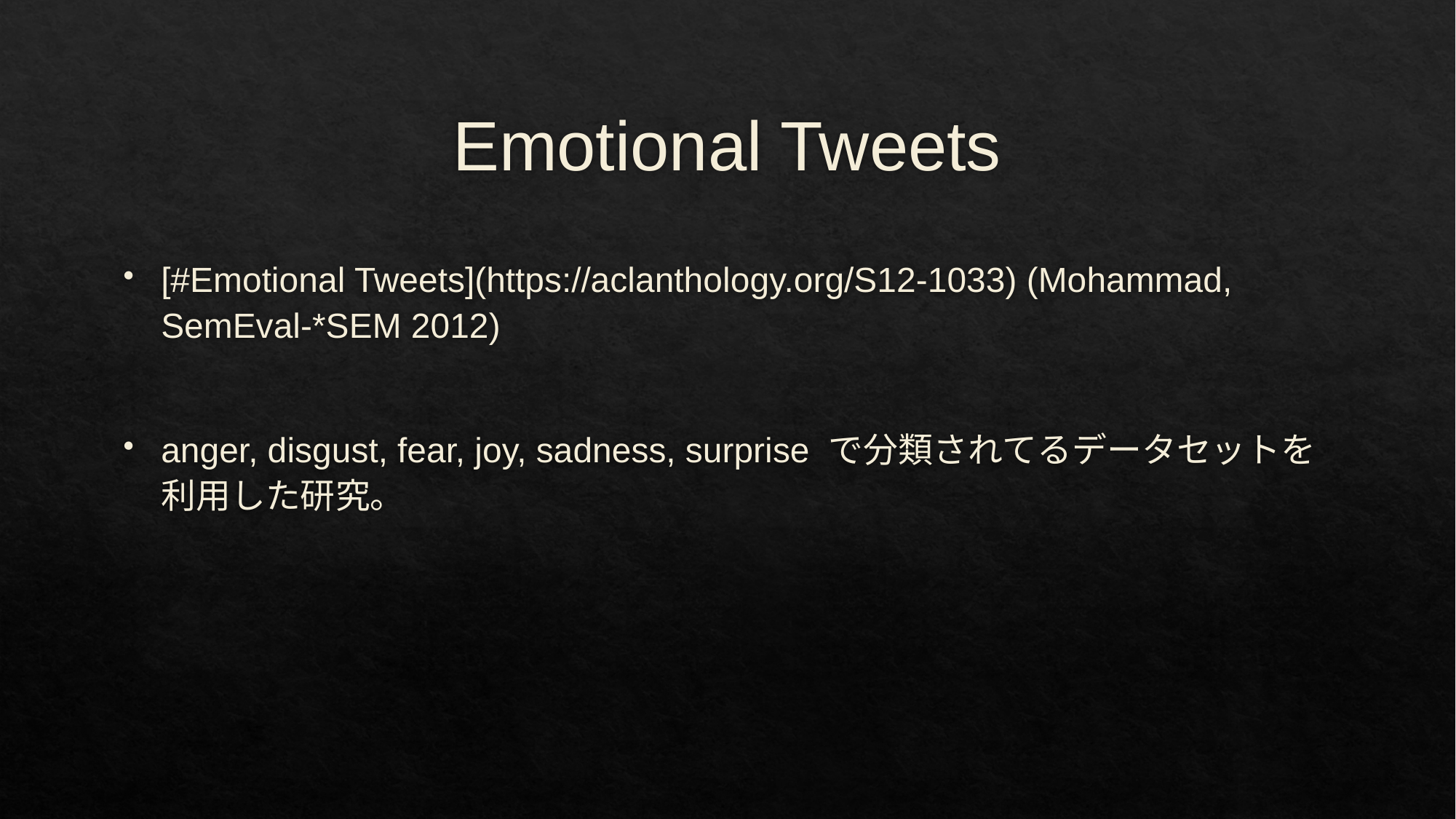

# Emotional Tweets
[#Emotional Tweets](https://aclanthology.org/S12-1033) (Mohammad, SemEval-*SEM 2012)

anger, disgust, fear, joy, sadness, surprise で分類されてるデータセットを利用した研究。